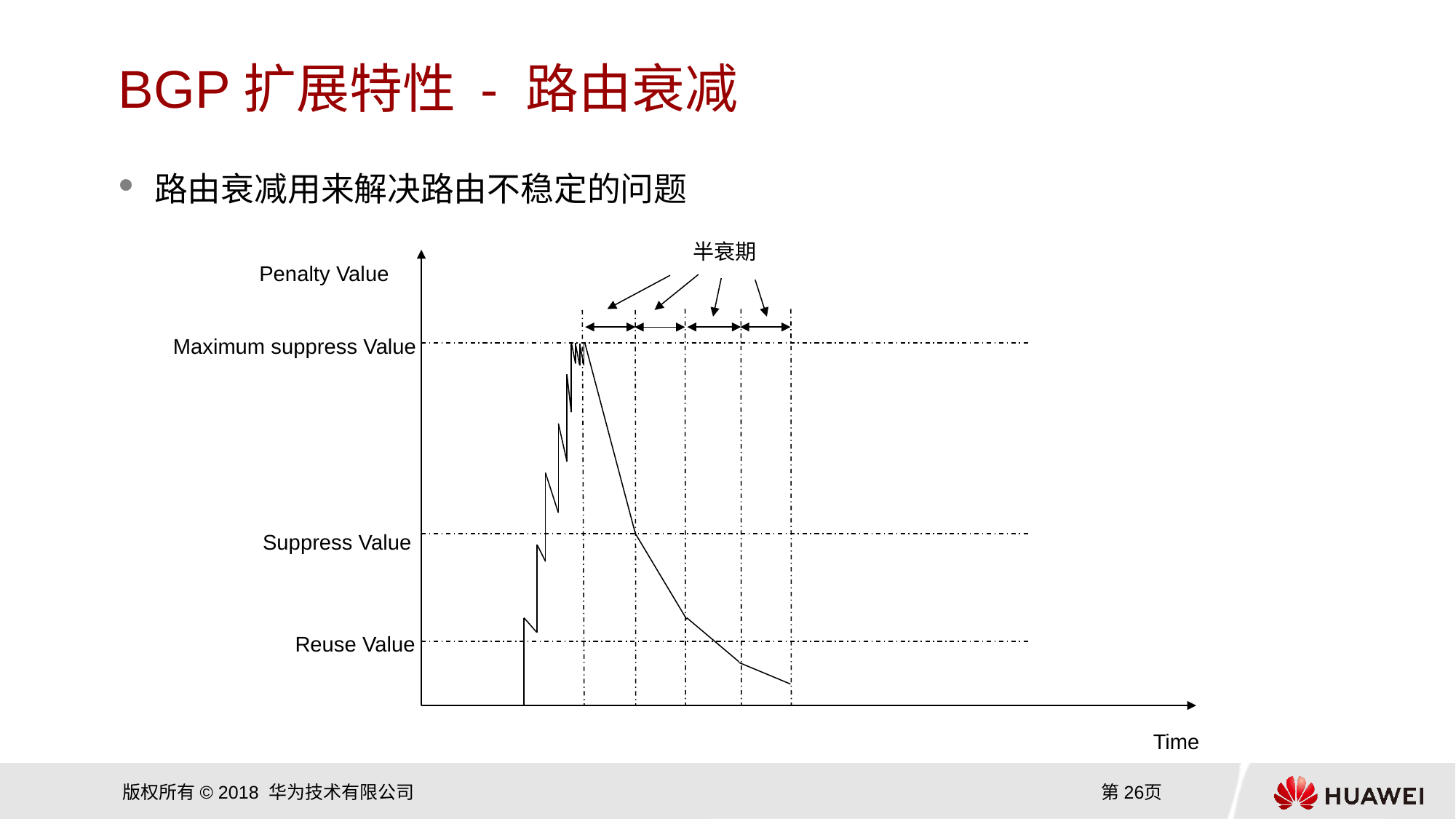

# BGP扩展特性 - 路由衰减
路由衰减用来解决路由不稳定的问题

半衰期
Penalty Value
Maximum suppress Value
Suppress Value
Reuse Value
Time